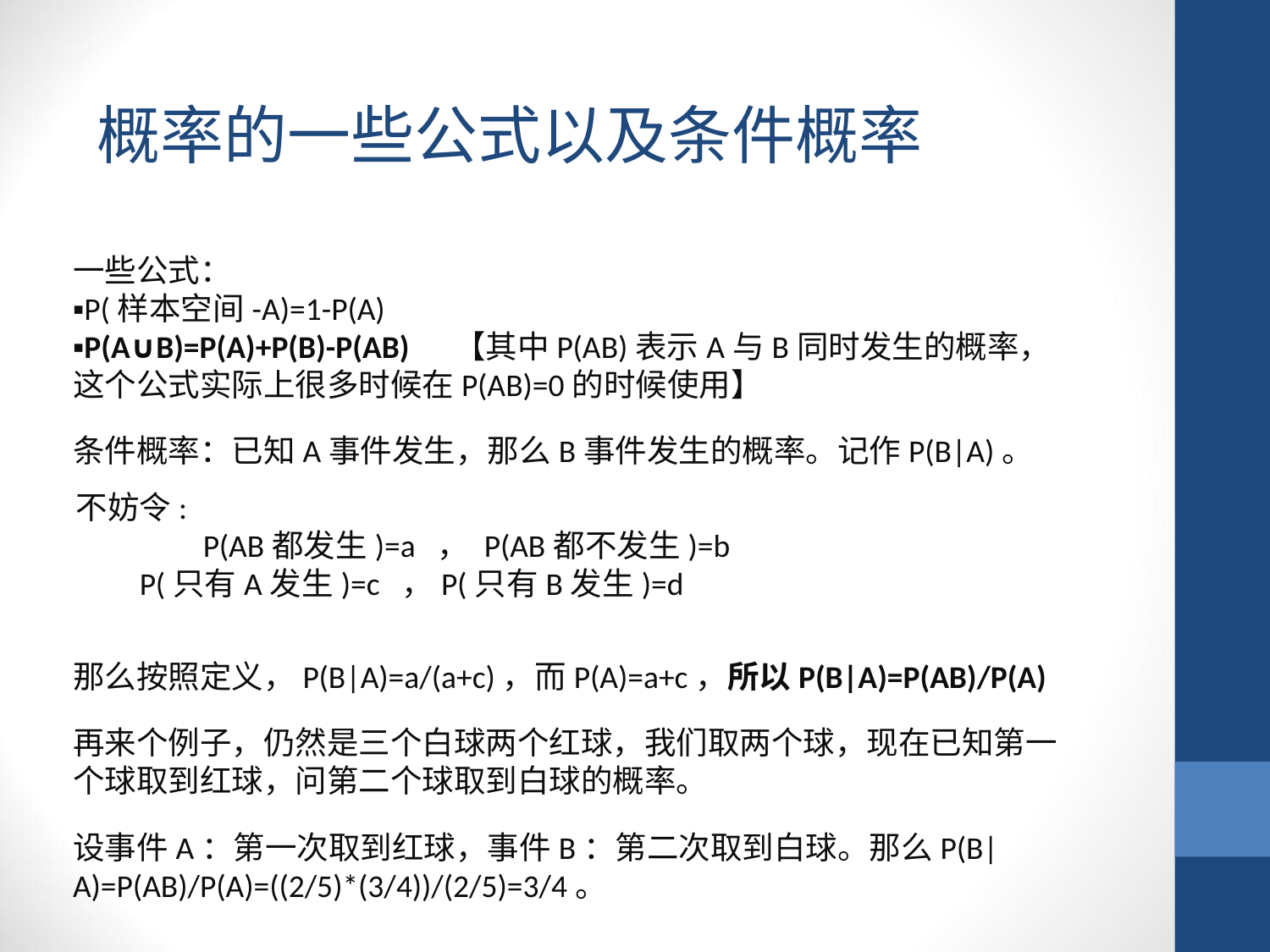

概率的一些公式以及条件概率
一些公式：
▪P(样本空间-A)=1-P(A)
▪P(A∪B)=P(A)+P(B)-P(AB)	【其中P(AB)表示A与B同时发生的概率，这个公式实际上很多时候在P(AB)=0的时候使用】
条件概率：已知A事件发生，那么B事件发生的概率。记作P(B|A)。
不妨令:
	P(AB都发生)=a  ， P(AB都不发生)=b
P(只有A发生)=c  ，P(只有B发生)=d

那么按照定义，P(B|A)=a/(a+c)，而P(A)=a+c，所以P(B|A)=P(AB)/P(A)
再来个例子，仍然是三个白球两个红球，我们取两个球，现在已知第一个球取到红球，问第二个球取到白球的概率。
设事件A：第一次取到红球，事件B：第二次取到白球。那么P(B|A)=P(AB)/P(A)=((2/5)*(3/4))/(2/5)=3/4。